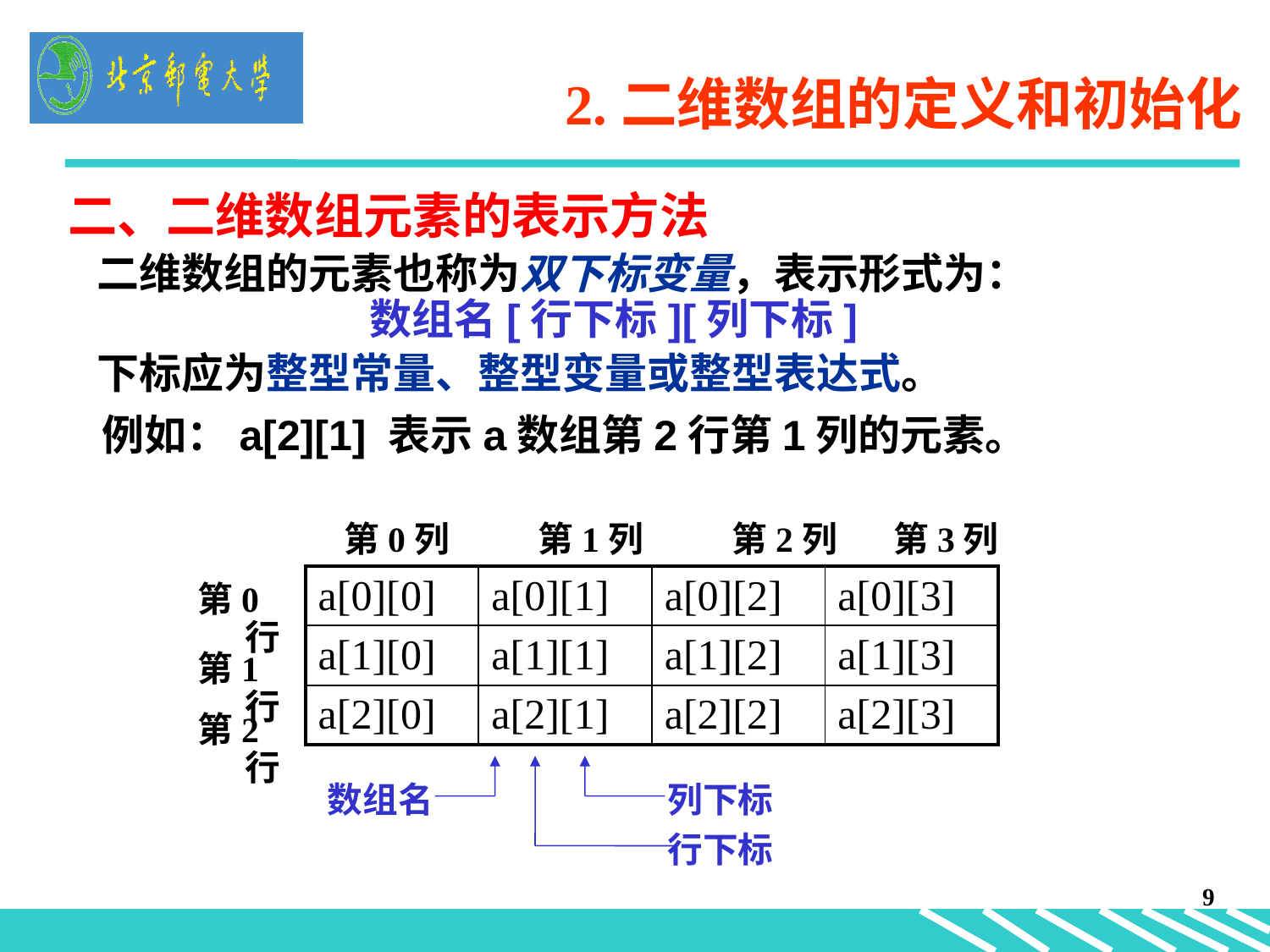

2.二维数组的定义和初始化
二、二维数组元素的表示方法
  二维数组的元素也称为双下标变量，表示形式为：			数组名[行下标][列下标]
  下标应为整型常量、整型变量或整型表达式。
  例如：a[2][1] 表示a数组第2行第1列的元素。
 第0列           第1列           第2列       第3列
| a[0][0] | a[0][1] | a[0][2] | a[0][3] |
| --- | --- | --- | --- |
| a[1][0] | a[1][1] | a[1][2] | a[1][3] |
| a[2][0] | a[2][1] | a[2][2] | a[2][3] |
第0行
第1行
第2行

数组名
列下标

行下标

9